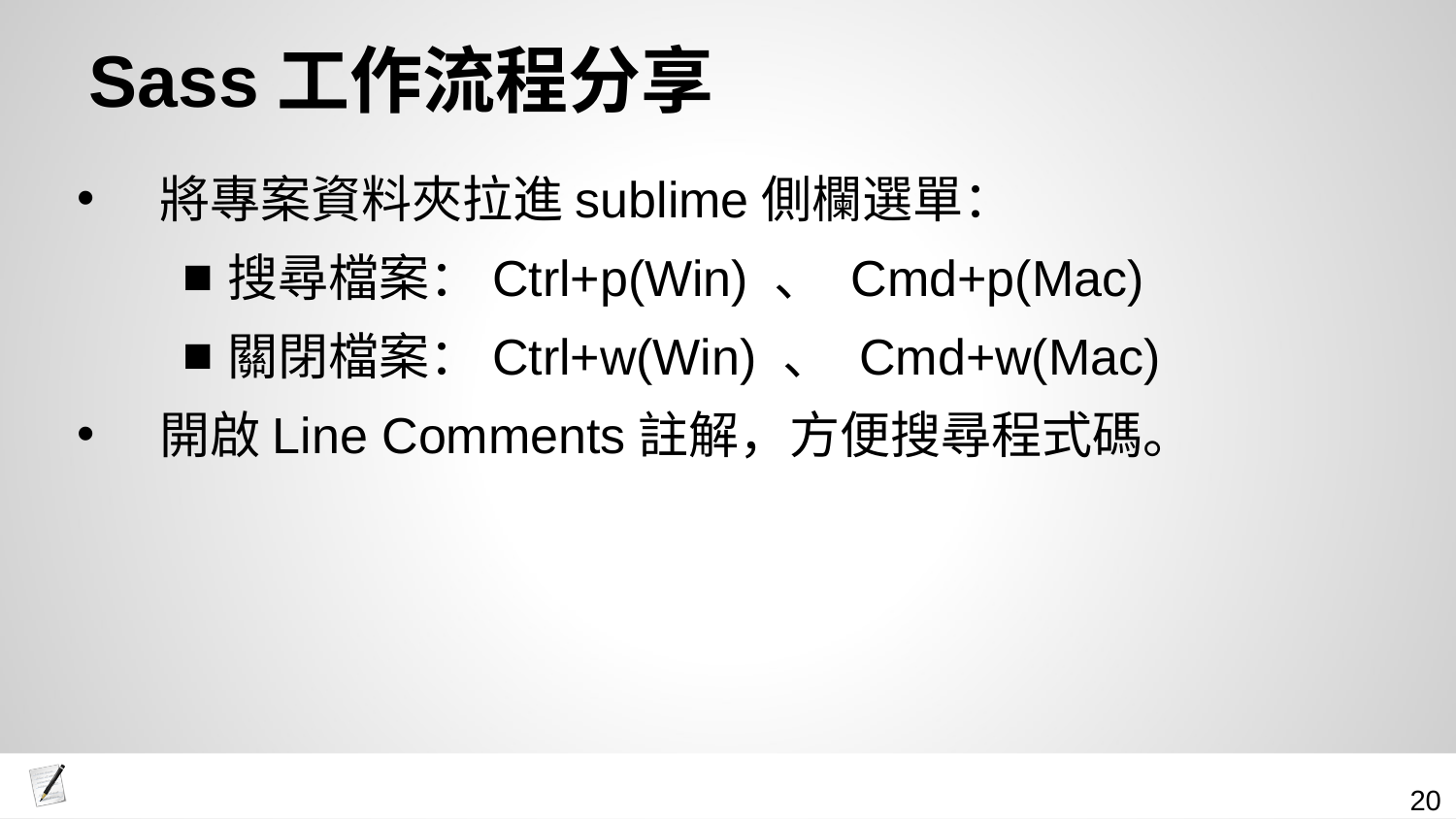

# Sass工作流程分享
將專案資料夾拉進sublime側欄選單：
搜尋檔案：Ctrl+p(Win) 、 Cmd+p(Mac)
關閉檔案：Ctrl+w(Win) 、 Cmd+w(Mac)
開啟Line Comments註解，方便搜尋程式碼。

20